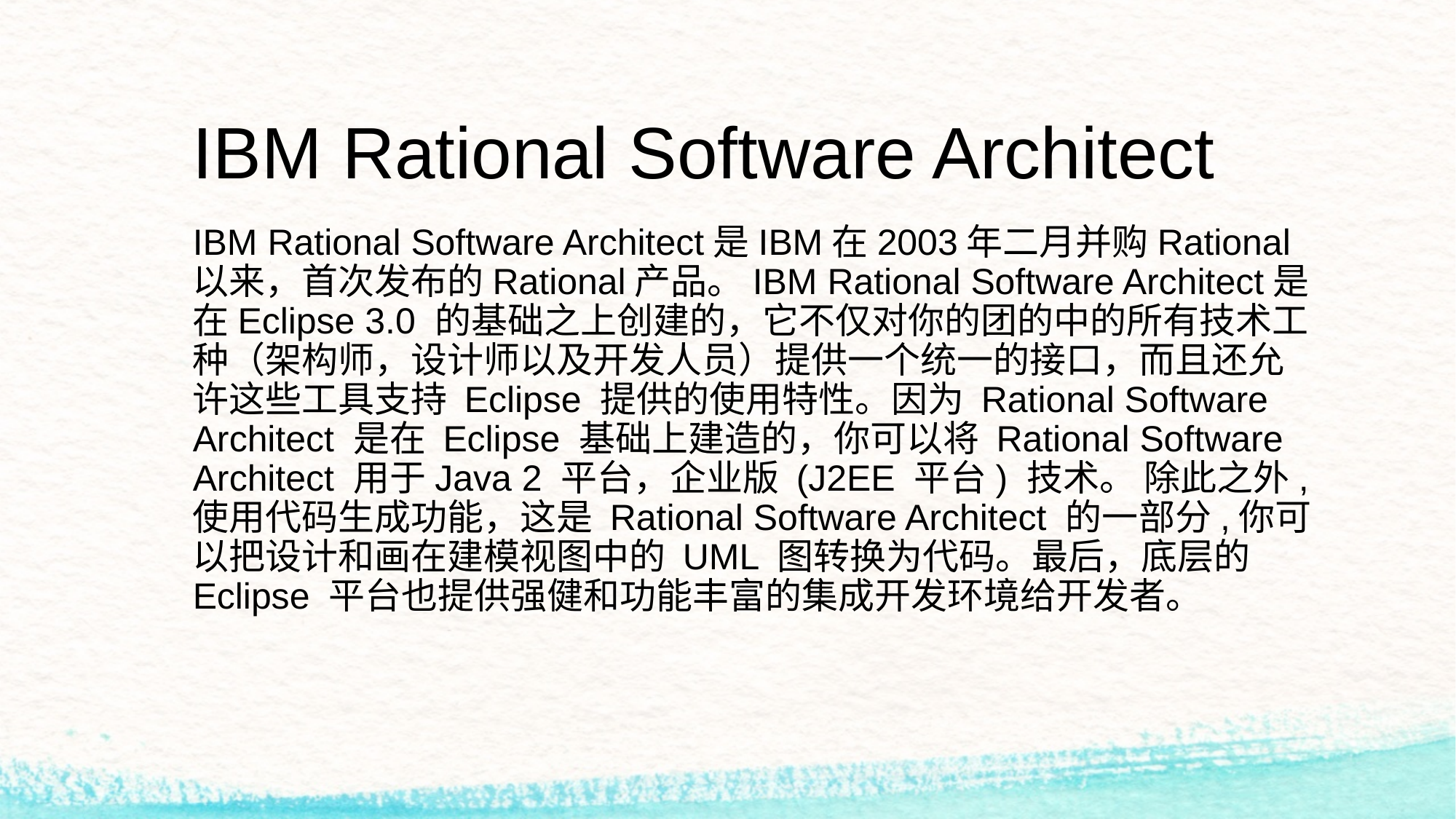

# IBM Rational Software Architect
IBM Rational Software Architect是IBM在2003年二月并购Rational以来，首次发布的Rational产品。IBM Rational Software Architect是 在Eclipse 3.0 的基础之上创建的，它不仅对你的团的中的所有技术工种（架构师，设计师以及开发人员）提供一个统一的接口，而且还允许这些工具支持 Eclipse 提供的使用特性。因为 Rational Software Architect 是在 Eclipse 基础上建造的，你可以将 Rational Software Architect 用于Java 2 平台，企业版 (J2EE 平台) 技术。 除此之外,使用代码生成功能，这是 Rational Software Architect 的一部分,你可以把设计和画在建模视图中的 UML 图转换为代码。最后，底层的 Eclipse 平台也提供强健和功能丰富的集成开发环境给开发者。